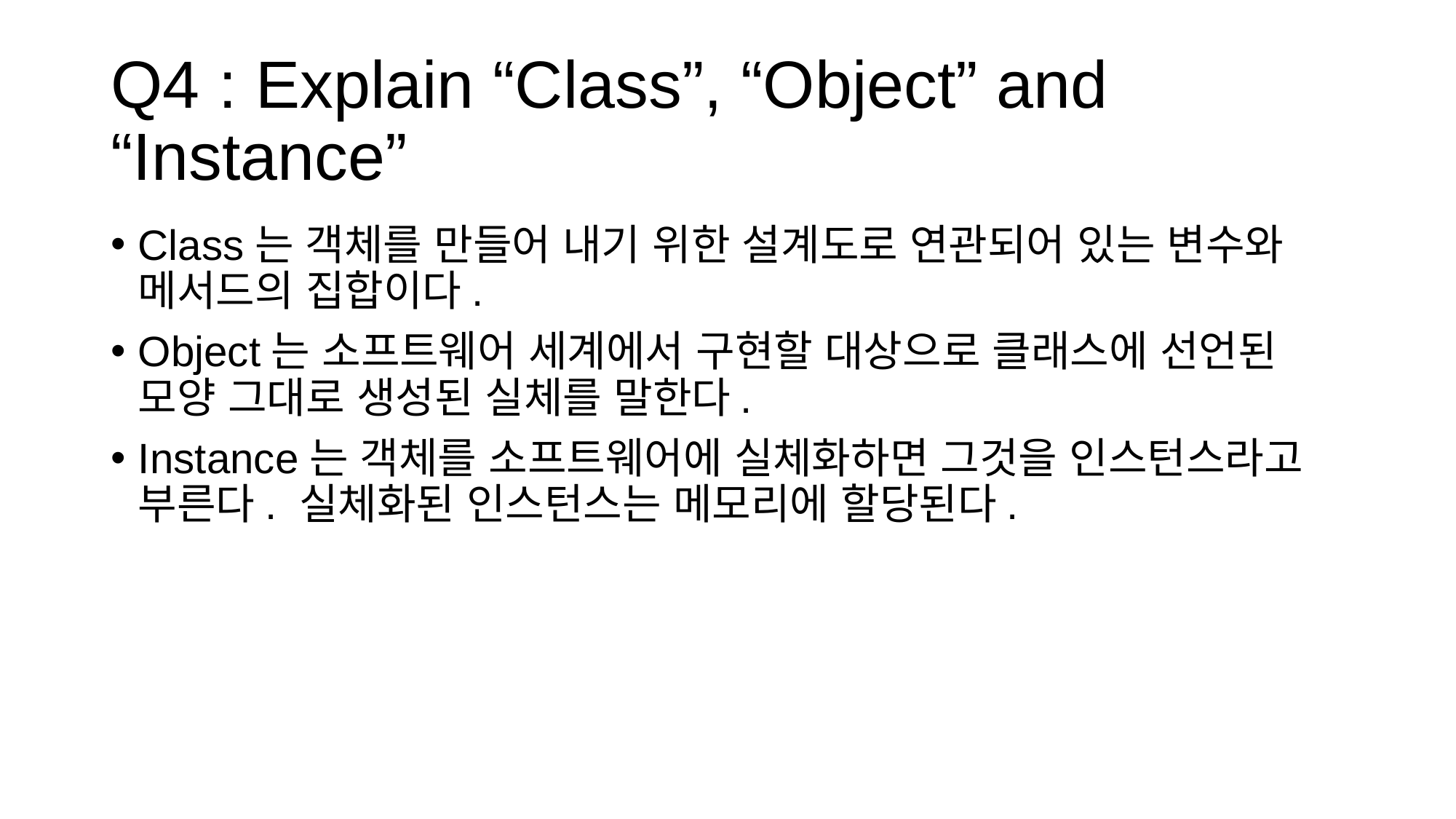

# Q4 : Explain “Class”, “Object” and “Instance”
Class는 객체를 만들어 내기 위한 설계도로 연관되어 있는 변수와 메서드의 집합이다.
Object는 소프트웨어 세계에서 구현할 대상으로 클래스에 선언된 모양 그대로 생성된 실체를 말한다.
Instance는 객체를 소프트웨어에 실체화하면 그것을 인스턴스라고 부른다. 실체화된 인스턴스는 메모리에 할당된다.